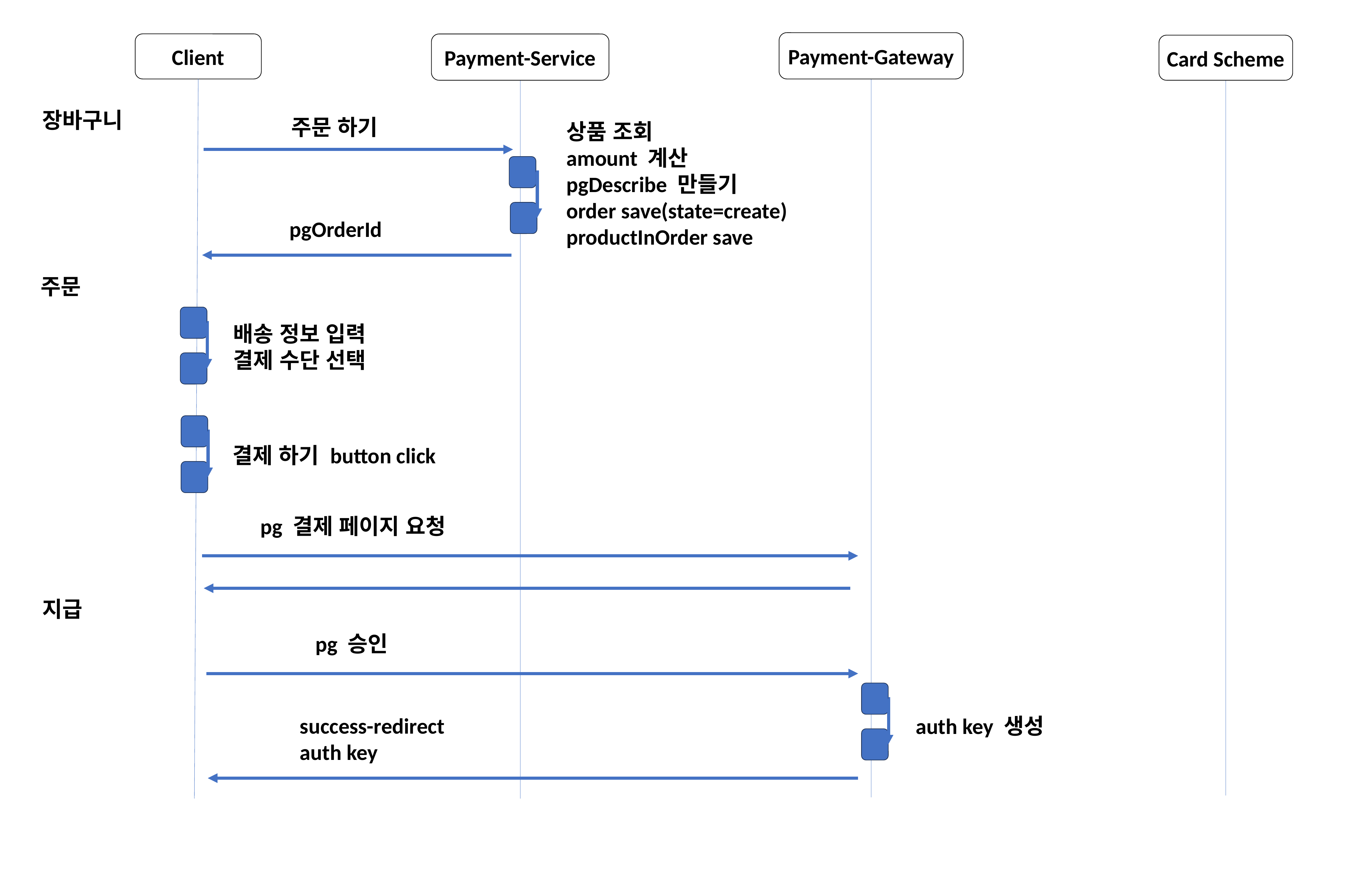

Payment-Gateway
Client
Payment-Service
Card Scheme
장바구니
주문 하기
상품 조회
amount 계산
pgDescribe 만들기
order save(state=create)
productInOrder save

pgOrderId
주문

배송 정보 입력
결제 수단 선택

결제 하기 button click
pg 결제 페이지 요청
지급
pg 승인

success-redirect
auth key
auth key 생성